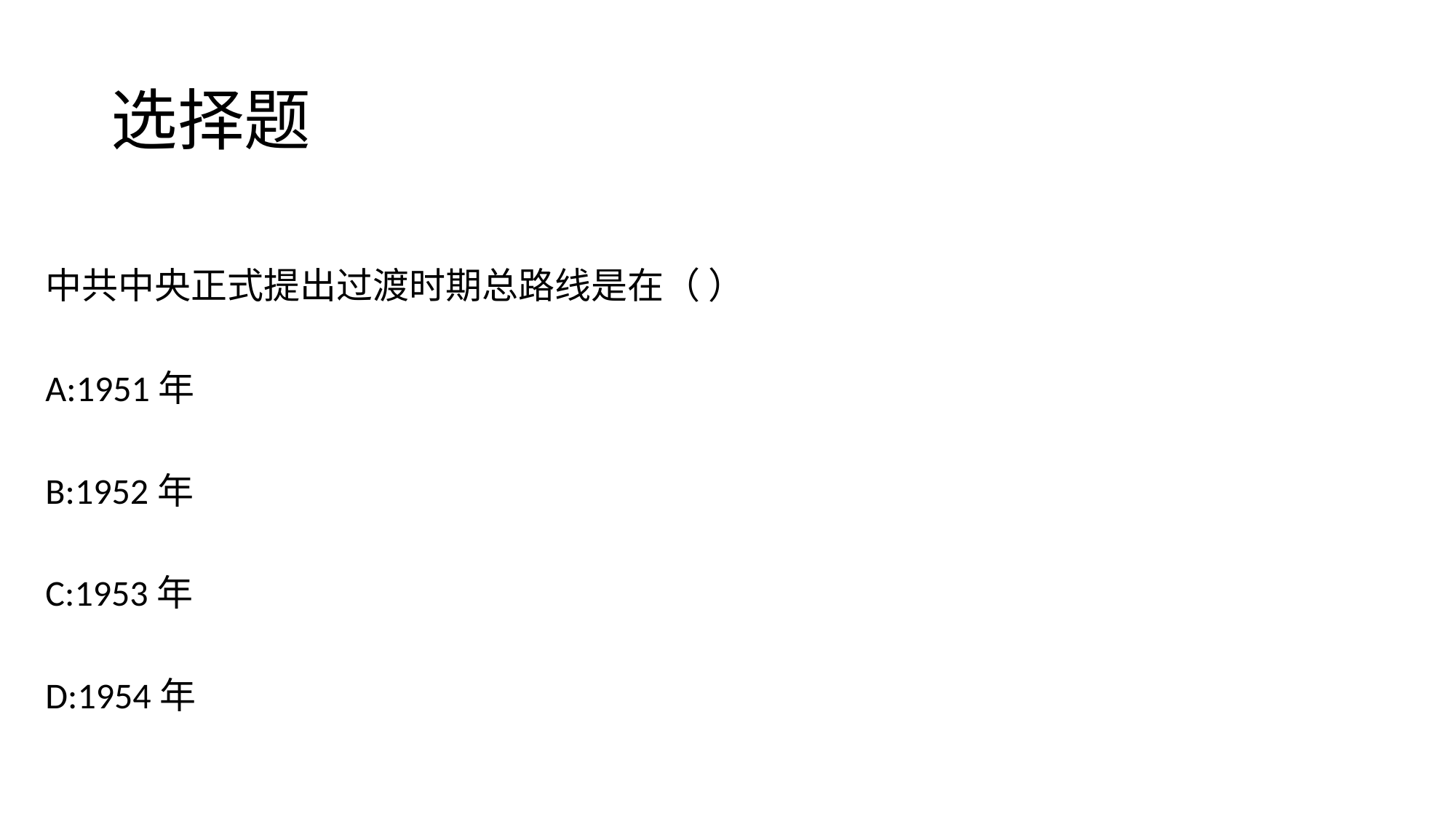

# 选择题
中共中央正式提出过渡时期总路线是在（ ）
A:1951年
B:1952年
C:1953年
D:1954年